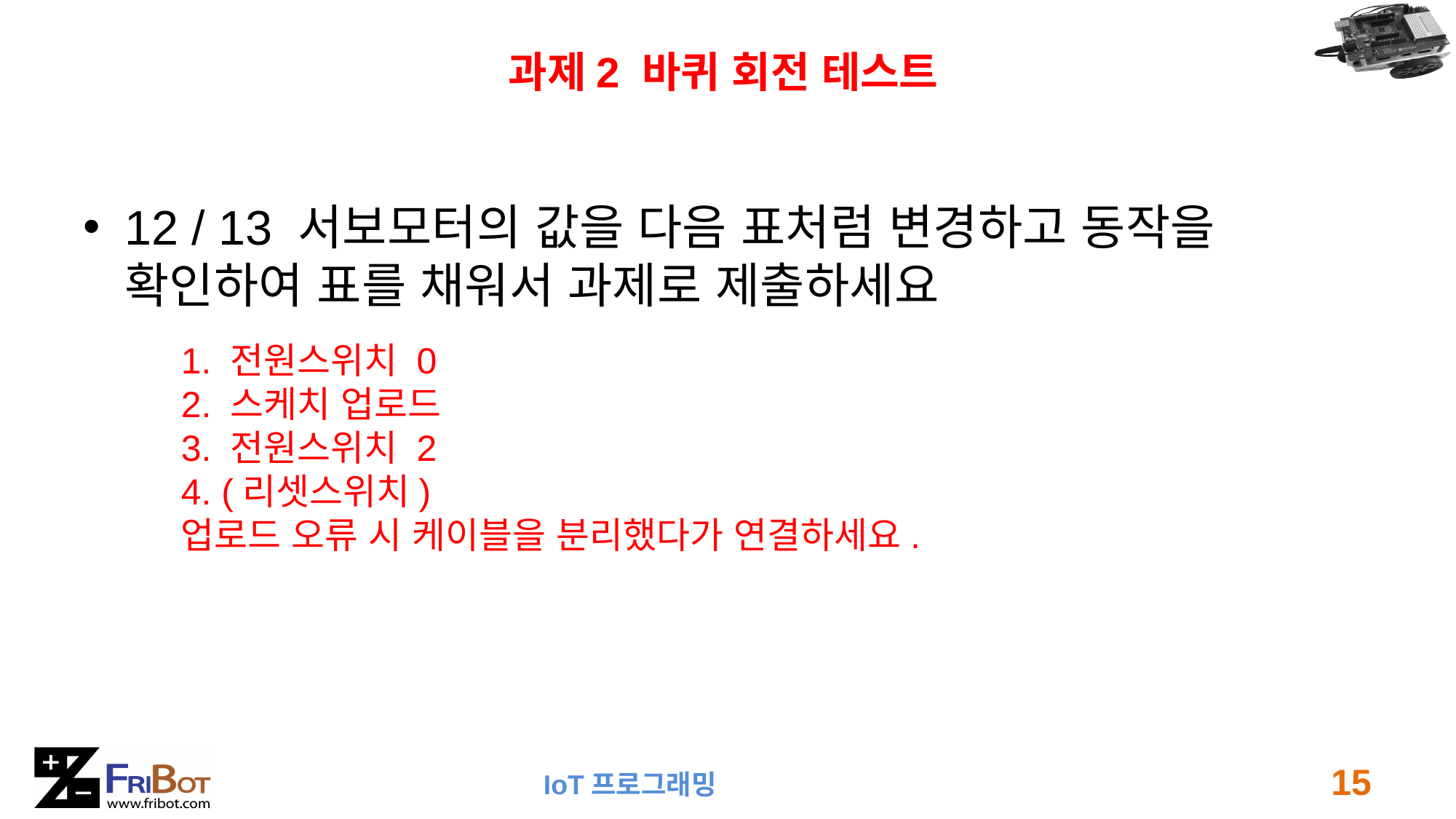

과제2 바퀴 회전 테스트
12 / 13 서보모터의 값을 다음 표처럼 변경하고 동작을 확인하여 표를 채워서 과제로 제출하세요

1. 전원스위치 0
2. 스케치 업로드
3. 전원스위치 2
4. (리셋스위치)
업로드 오류 시 케이블을 분리했다가 연결하세요.
15